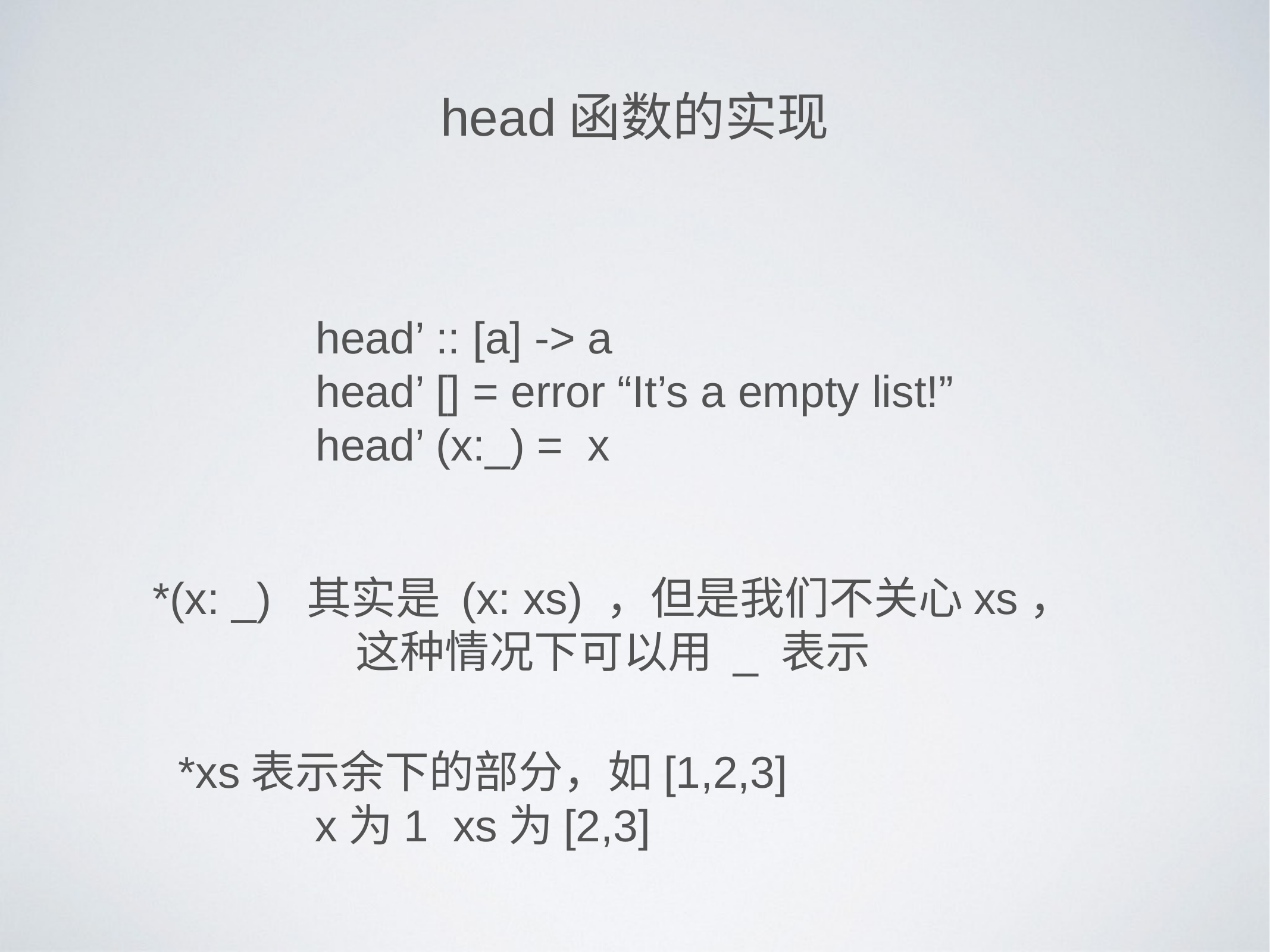

head函数的实现
head’ :: [a] -> a
head’ [] = error “It’s a empty list!”
head’ (x:_) =  x
*(x: _)  其实是 (x: xs) ，但是我们不关心xs，
这种情况下可以用 _ 表示
*xs表示余下的部分，如[1,2,3]
x为1  xs为[2,3]